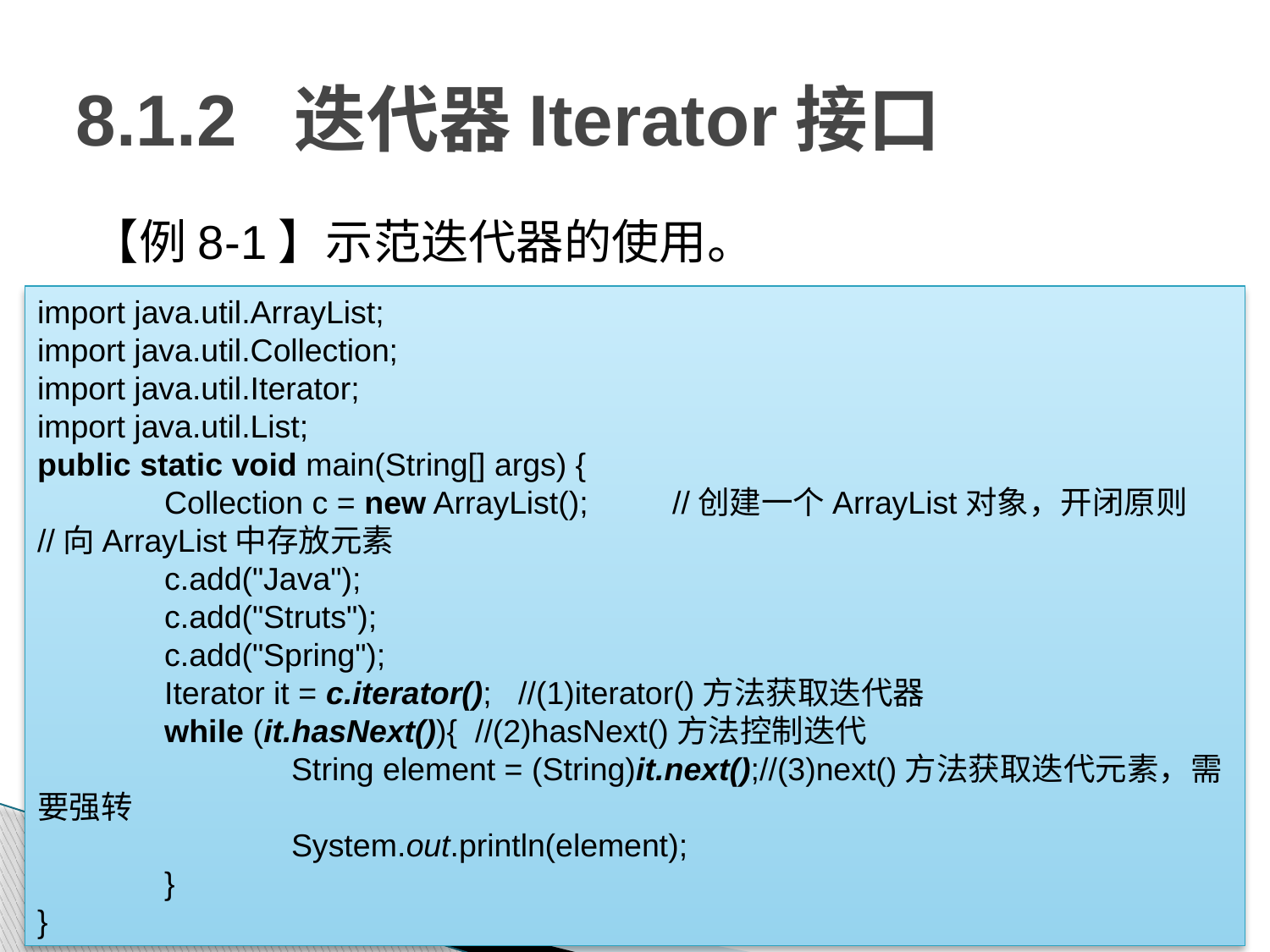

# 8.1.2  迭代器Iterator接口
【例8-1】示范迭代器的使用。
import java.util.ArrayList;
import java.util.Collection;
import java.util.Iterator;
import java.util.List;
public static void main(String[] args) {
	Collection c = new ArrayList();	//创建一个ArrayList对象，开闭原则
//向ArrayList中存放元素
	c.add("Java");
	c.add("Struts");
	c.add("Spring");
	Iterator it = c.iterator();   //(1)iterator()方法获取迭代器
	while (it.hasNext()){  //(2)hasNext()方法控制迭代
		String element = (String)it.next();//(3)next()方法获取迭代元素，需要强转
		System.out.println(element);
	}
}